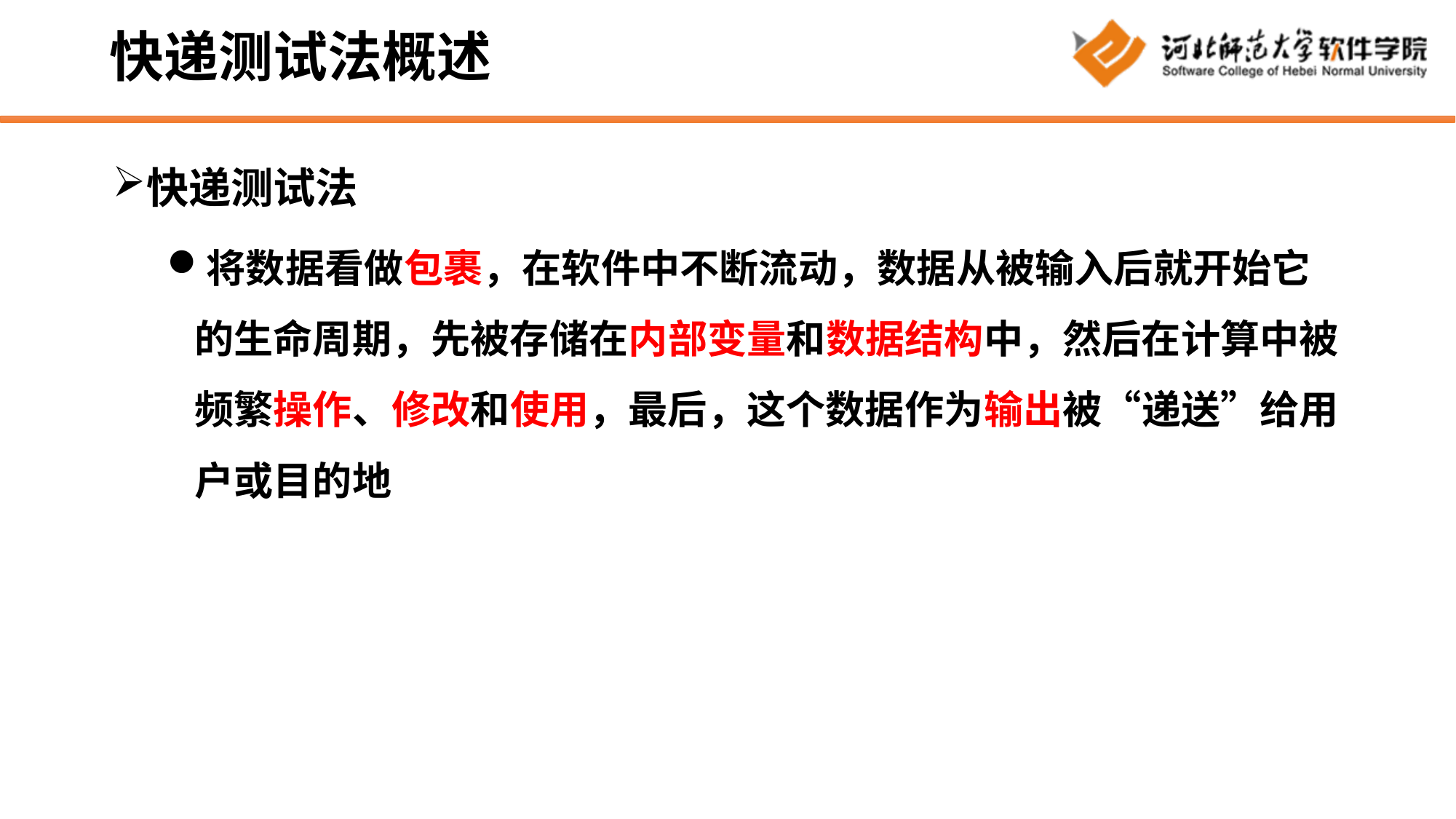

# 快递测试法概述
快递测试法
将数据看做包裹，在软件中不断流动，数据从被输入后就开始它的生命周期，先被存储在内部变量和数据结构中，然后在计算中被频繁操作、修改和使用，最后，这个数据作为输出被“递送”给用户或目的地